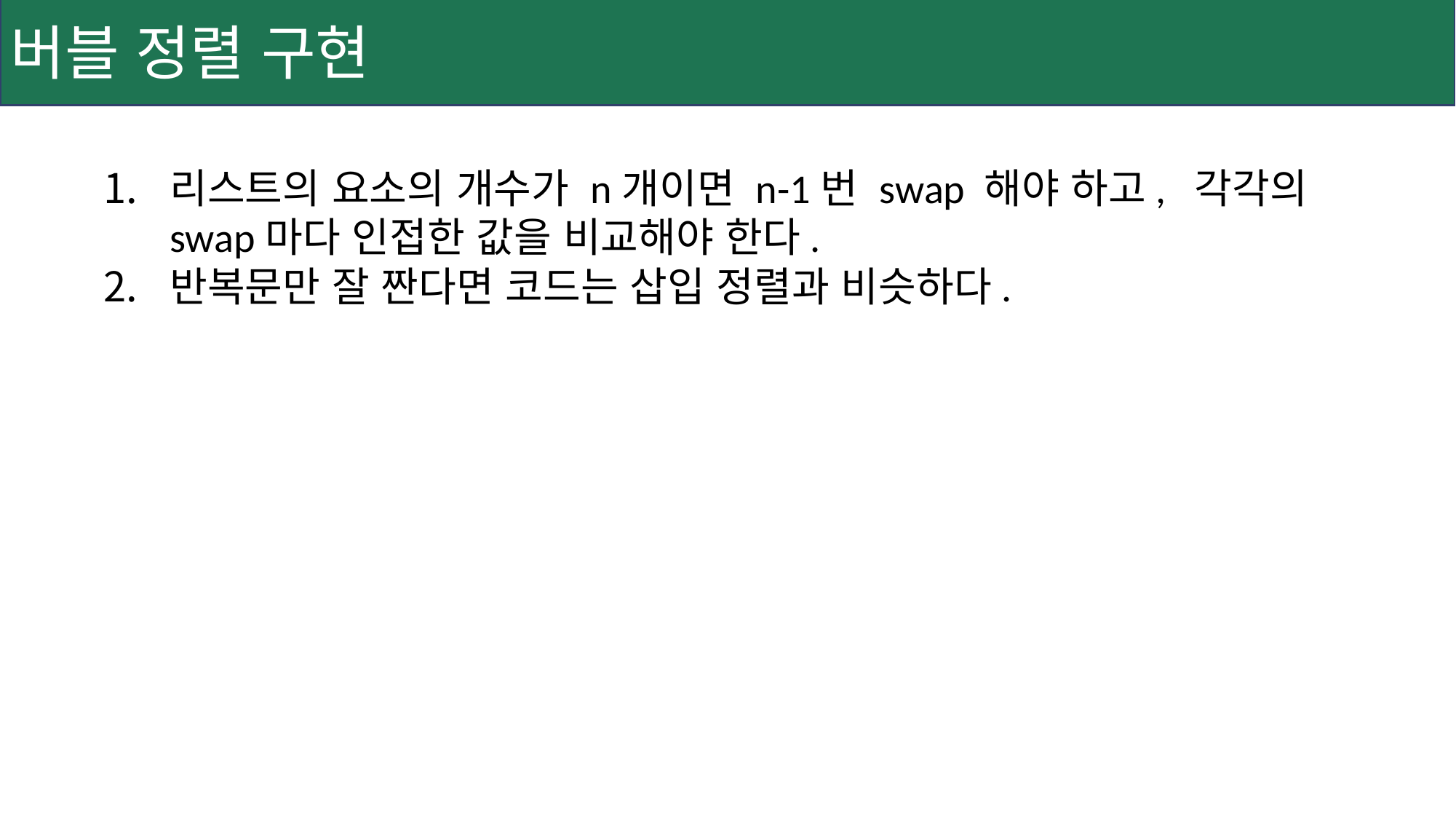

버블 정렬 구현
리스트의 요소의 개수가 n개이면 n-1번 swap 해야 하고,  각각의 swap마다 인접한 값을 비교해야 한다.
반복문만 잘 짠다면 코드는 삽입 정렬과 비슷하다.